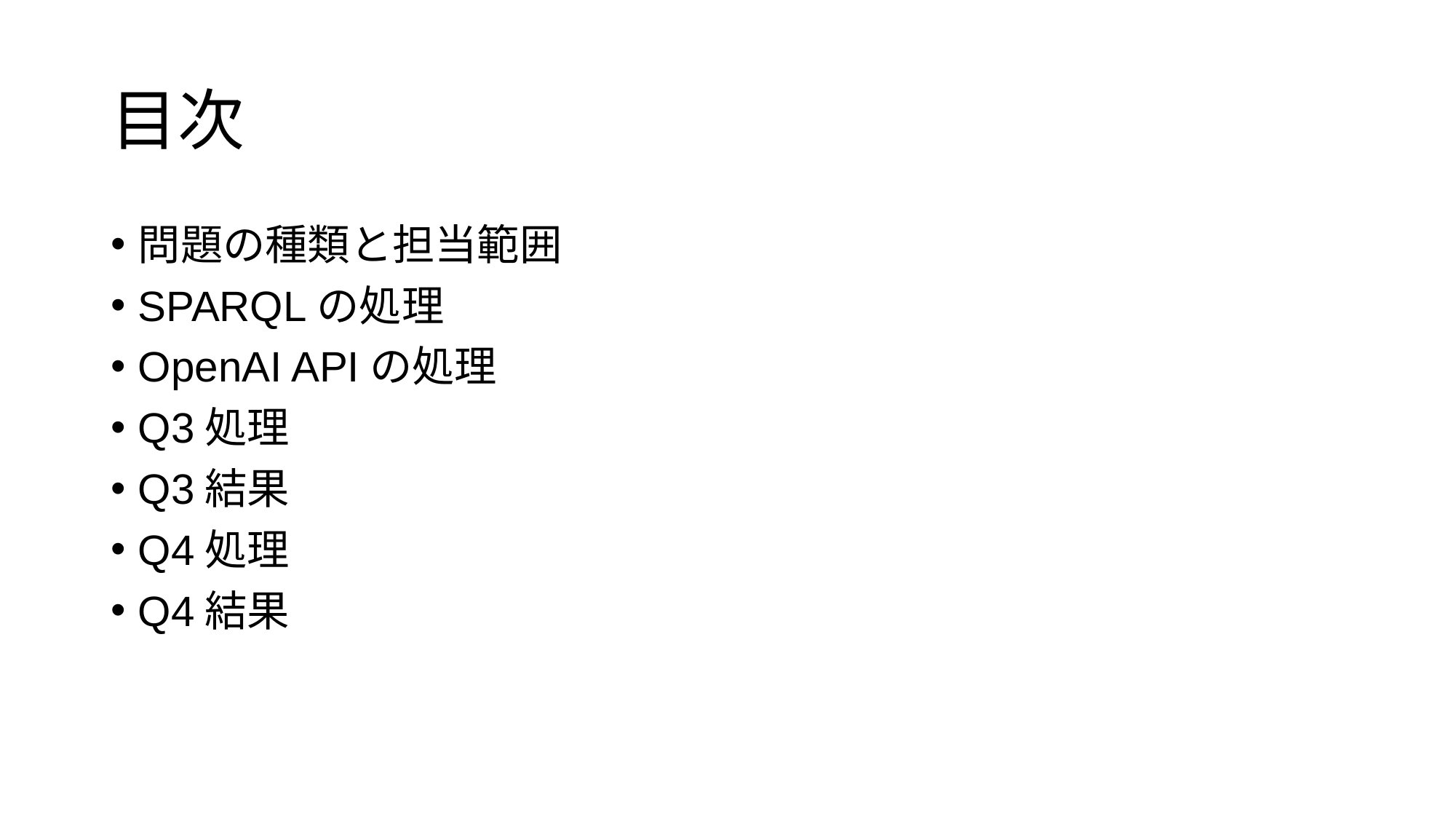

# 目次
問題の種類と担当範囲
SPARQLの処理
OpenAI APIの処理
Q3処理
Q3結果
Q4処理
Q4結果